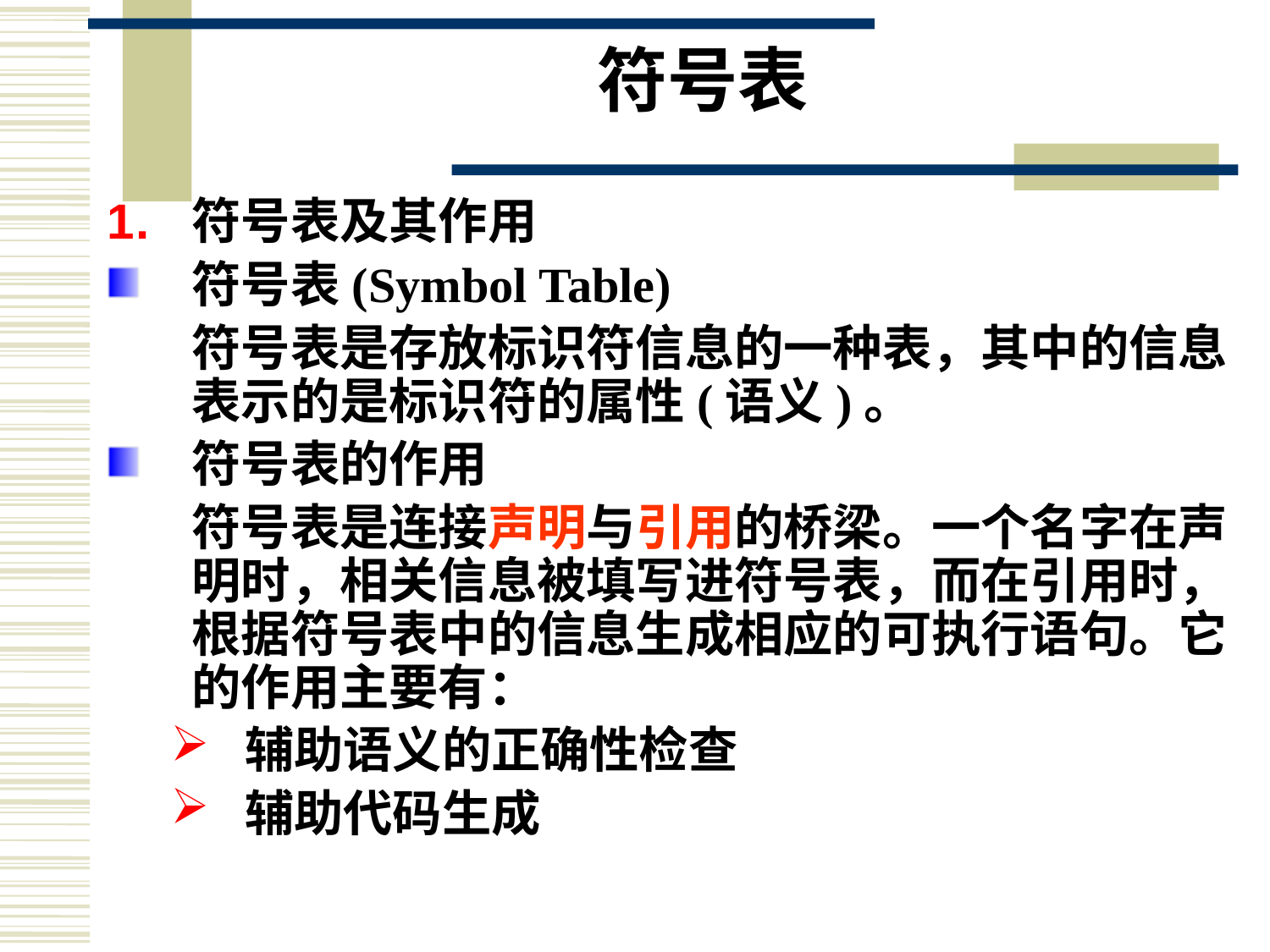

# 符号表
符号表及其作用
符号表(Symbol Table)
	符号表是存放标识符信息的一种表，其中的信息表示的是标识符的属性(语义)。
符号表的作用
	符号表是连接声明与引用的桥梁。一个名字在声明时，相关信息被填写进符号表，而在引用时，根据符号表中的信息生成相应的可执行语句。它的作用主要有：
辅助语义的正确性检查
辅助代码生成